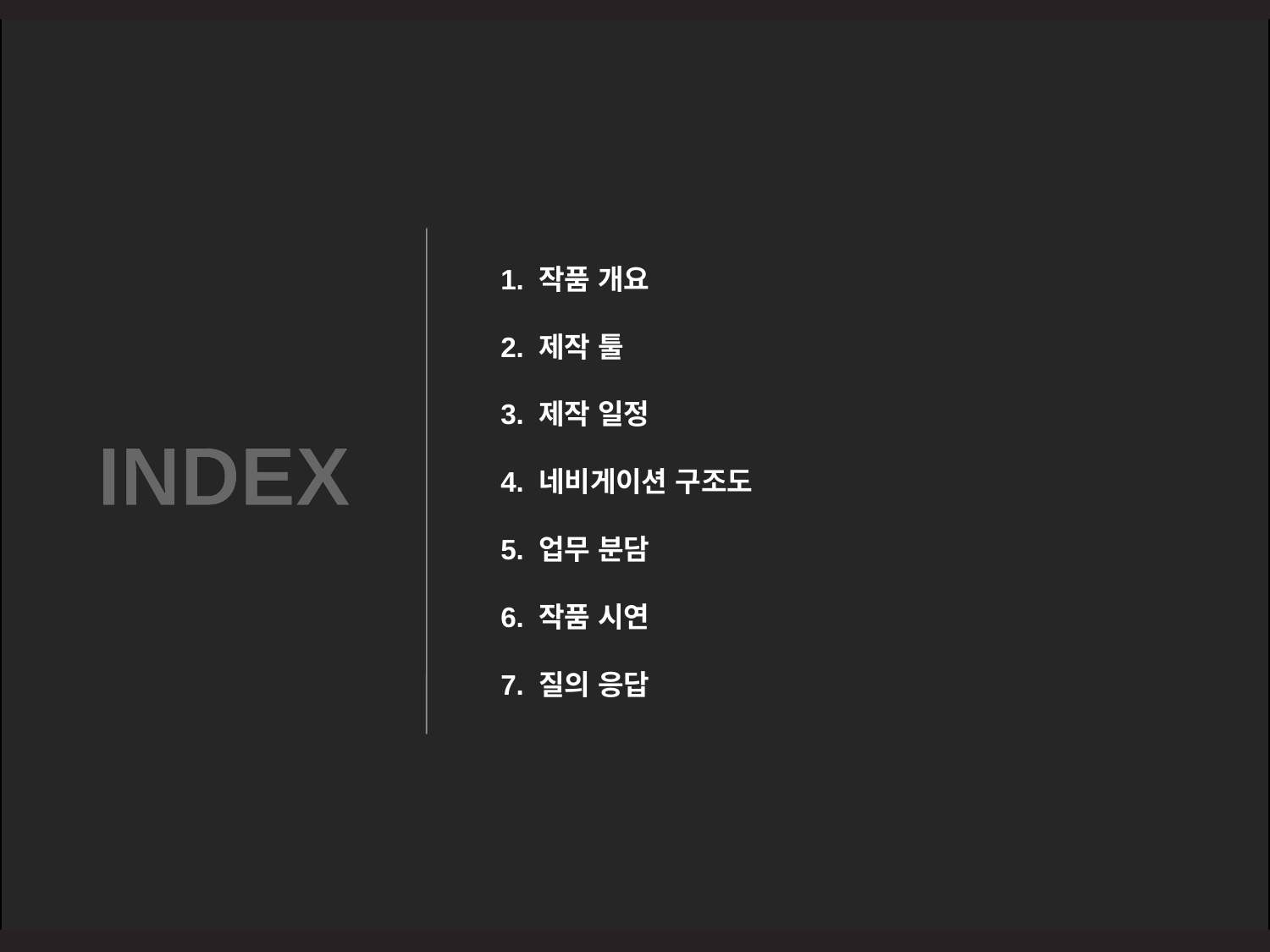

1. 작품 개요

2. 제작 툴

3. 제작 일정

4. 네비게이션 구조도

5. 업무 분담

6. 작품 시연

7. 질의 응답

INDEX